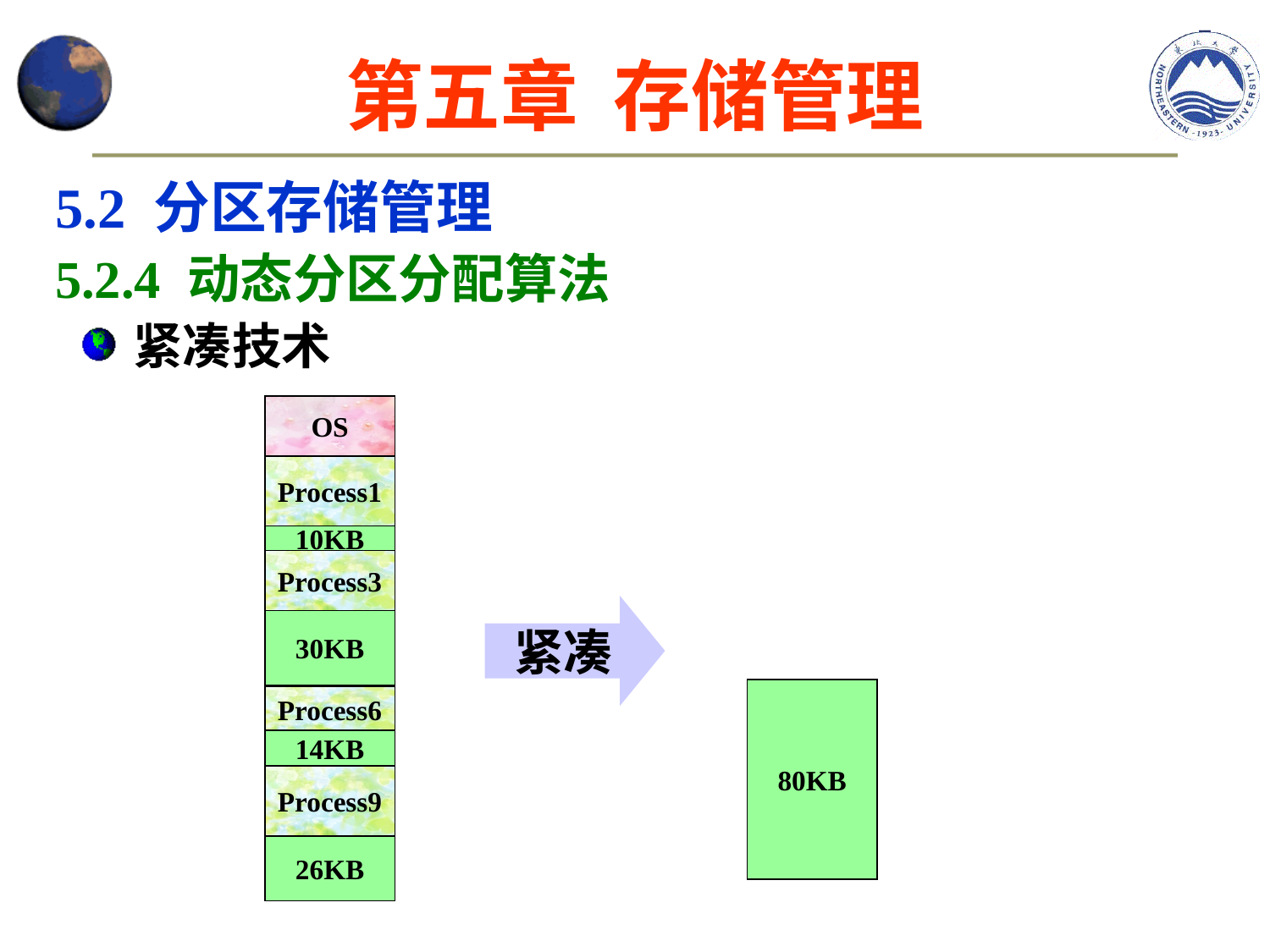

第五章  存储管理
5.2 分区存储管理
5.2.4 动态分区分配算法
紧凑技术
OS
Process1
10KB
Process3
30KB
Process6
14KB
Process9
26KB
OS
Process1
10KB
Process3
紧凑
30KB
80KB
Process6
14KB
Process9
26KB